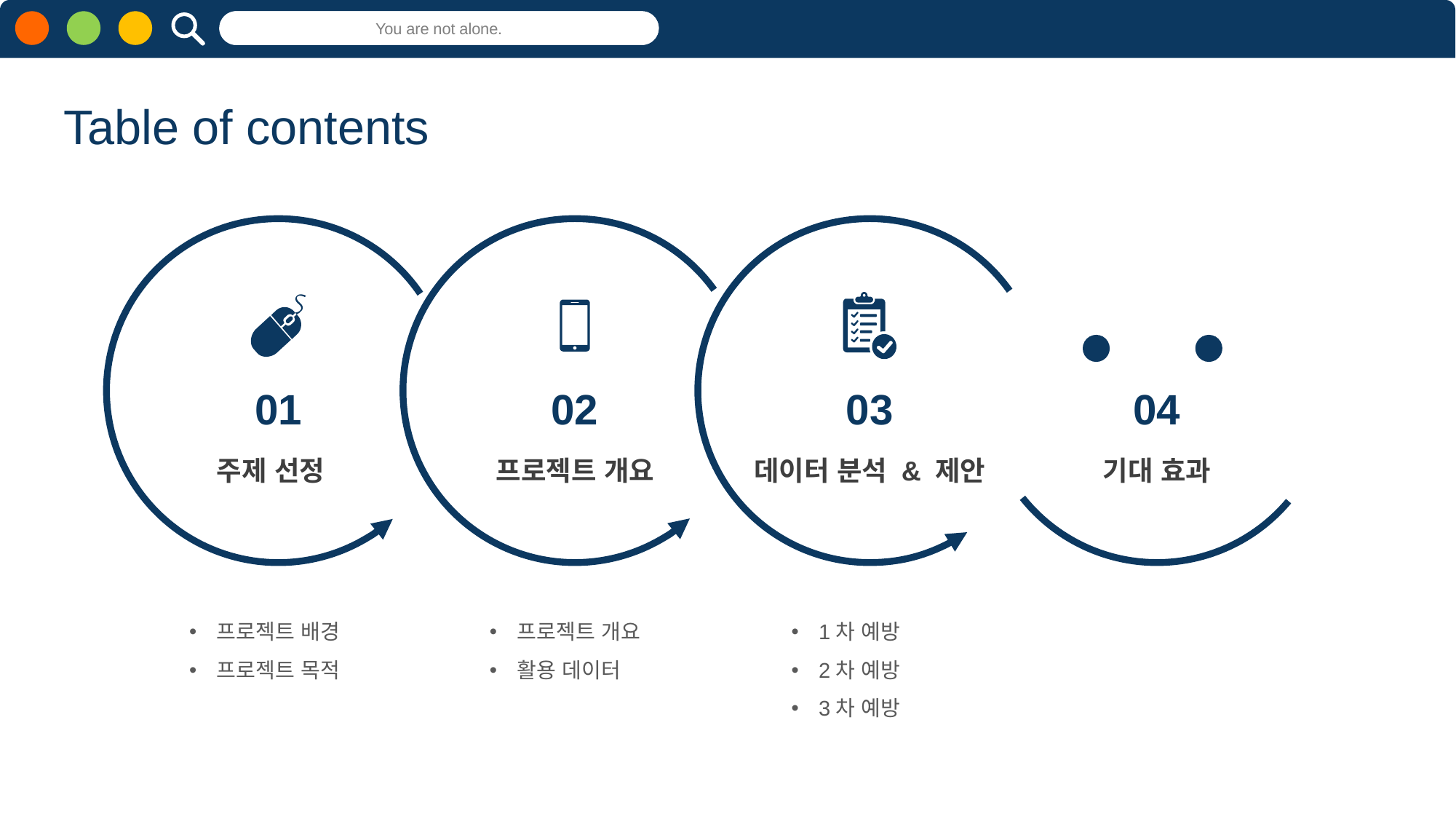

주제 선정
프로젝트 개요
데이터 분석 & 제안
기대 효과
프로젝트 배경
프로젝트 목적
프로젝트 개요
활용 데이터
1차 예방
2차 예방
3차 예방